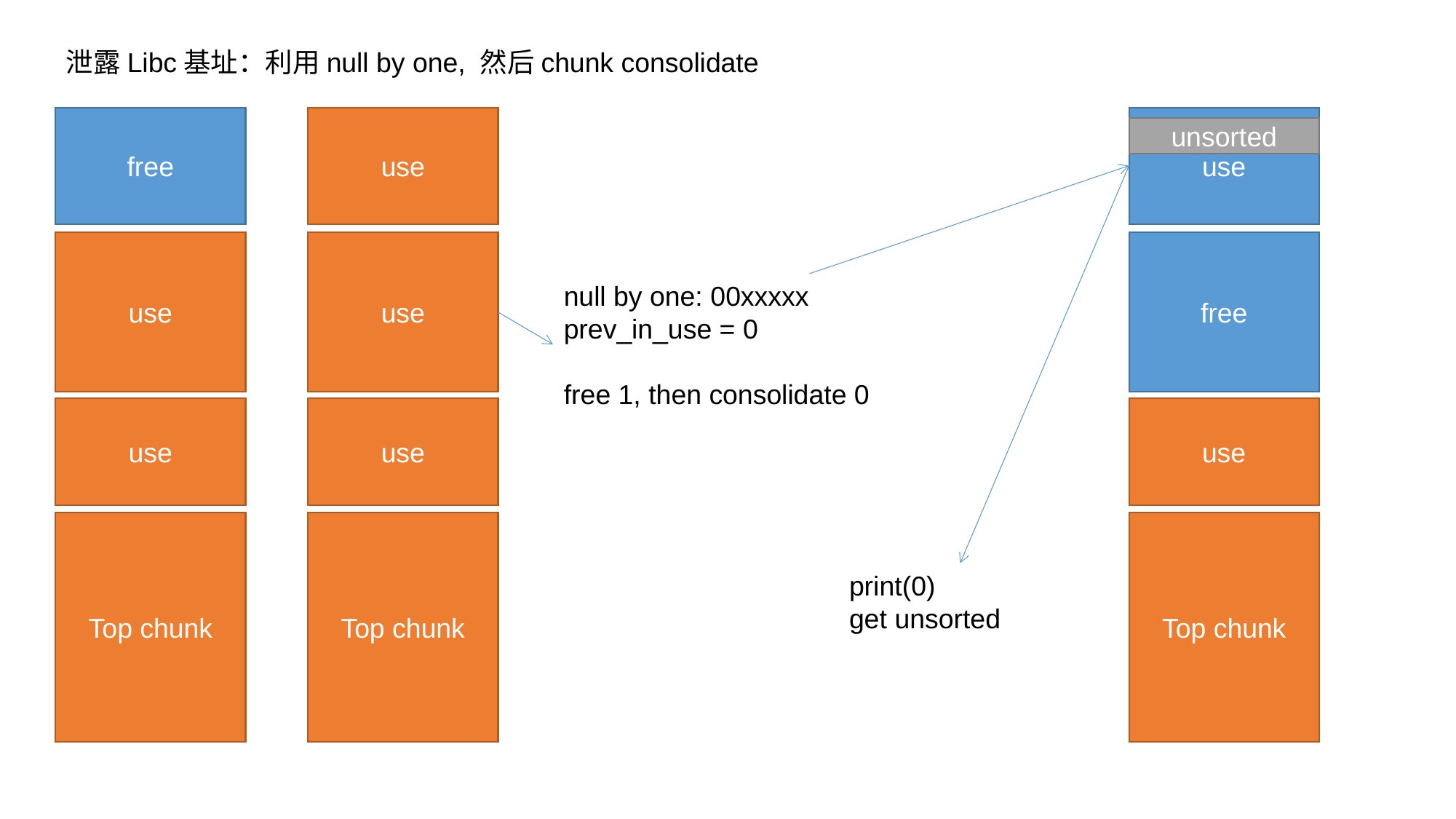

泄露Libc基址：利用null by one, 然后chunk consolidate
free
use
use
unsorted
use
use
free
null by one: 00xxxxx
prev_in_use = 0

free 1, then consolidate 0
use
use
use
Top chunk
Top chunk
Top chunk
print(0)
get unsorted